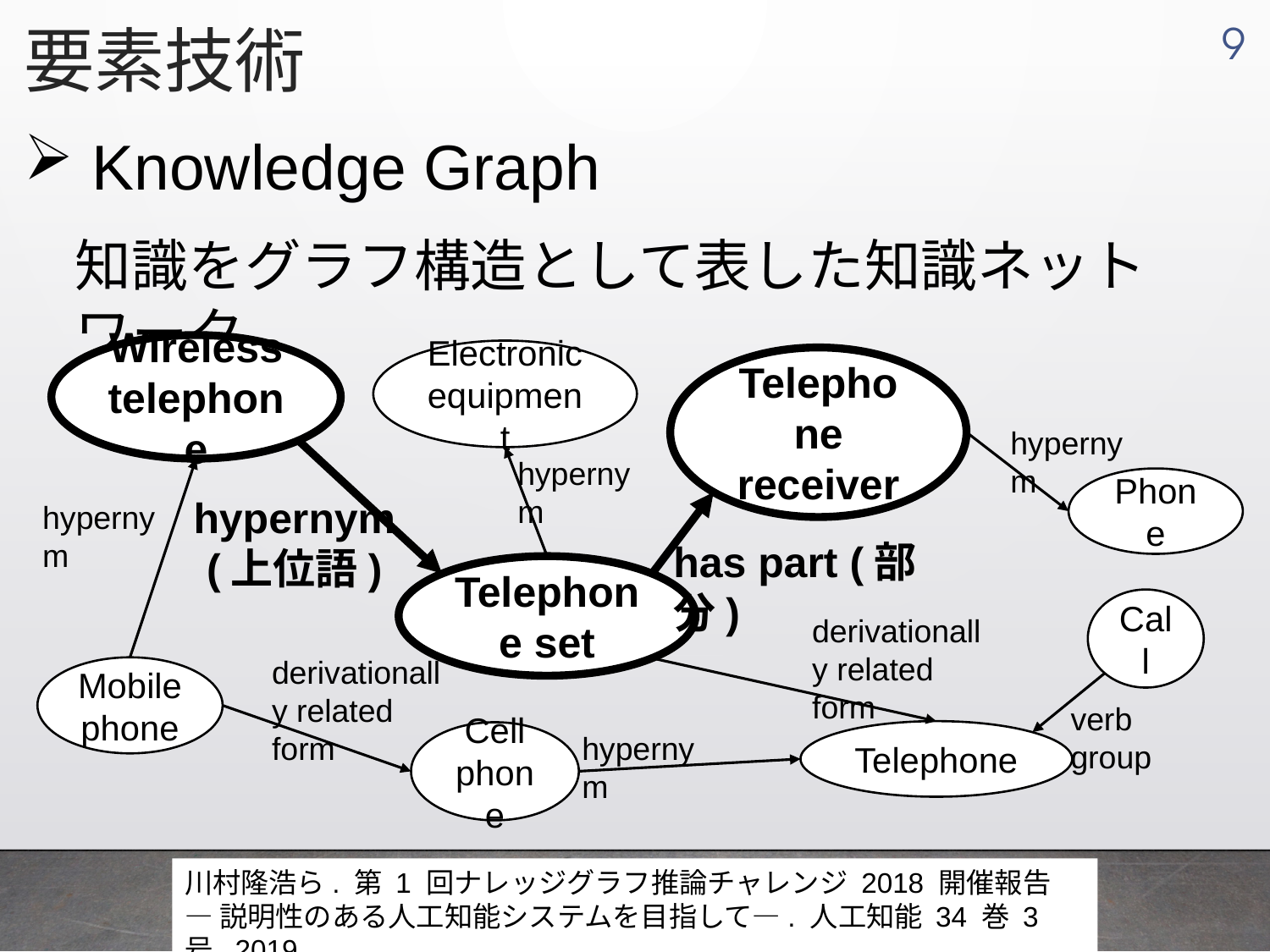

要素技術
9
 Knowledge Graph
知識をグラフ構造として表した知識ネットワーク
Wireless telephone
Electronic equipment
Telephone receiver
hypernym
hypernym
Phone
hypernym
(上位語)
hypernym
has part (部分)
Telephone set
Call
derivationally related form
derivationally related form
Mobile phone
verb group
Telephone
Cell phone
hypernym
川村隆浩ら. 第 1 回ナレッジグラフ推論チャレンジ 2018 開催報告
―説明性のある人工知能システムを目指して―. 人工知能 34 巻 3 号, 2019.